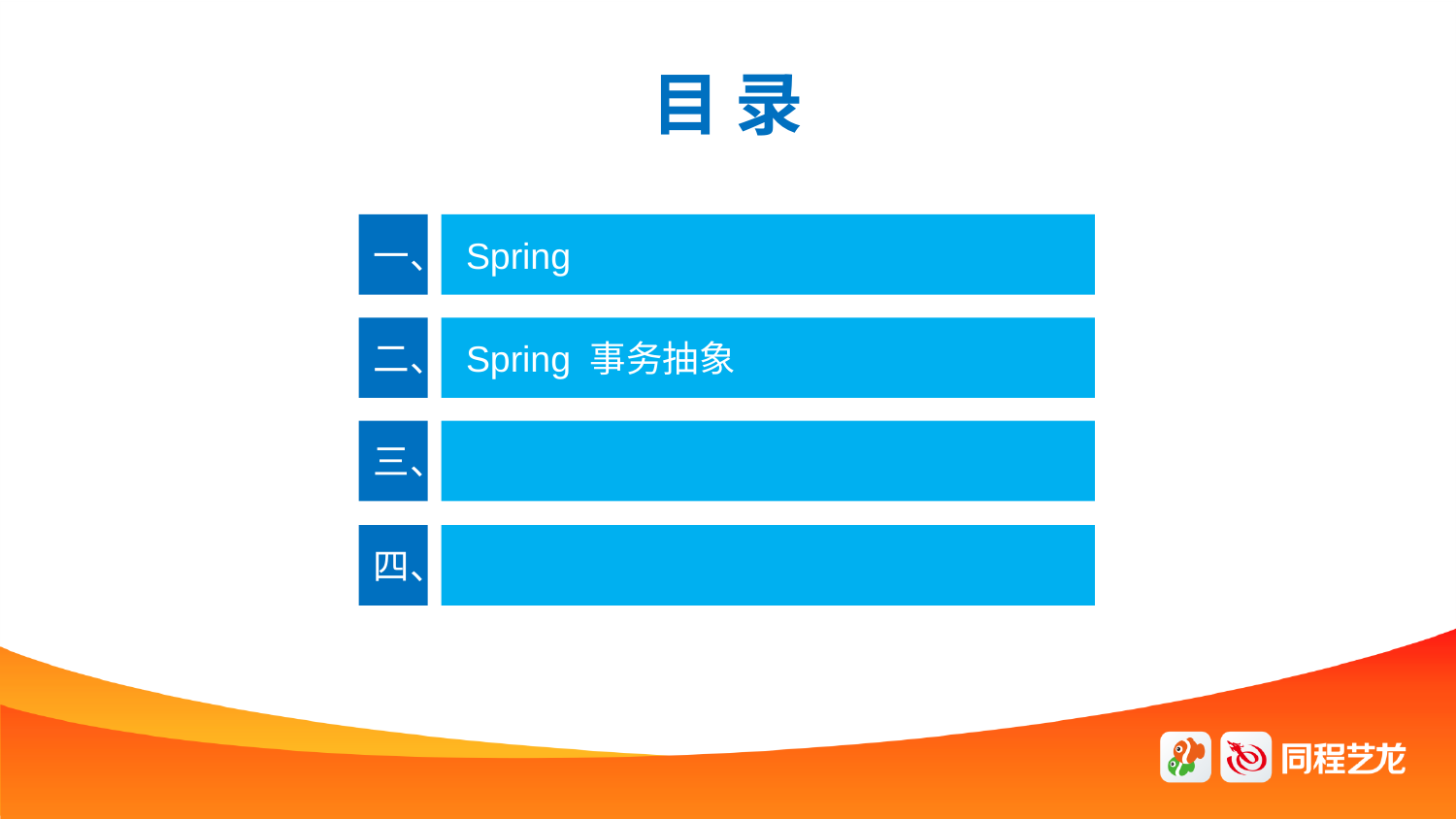

目 录
一、
 Spring
二、
 Spring 事务抽象
三、

四、